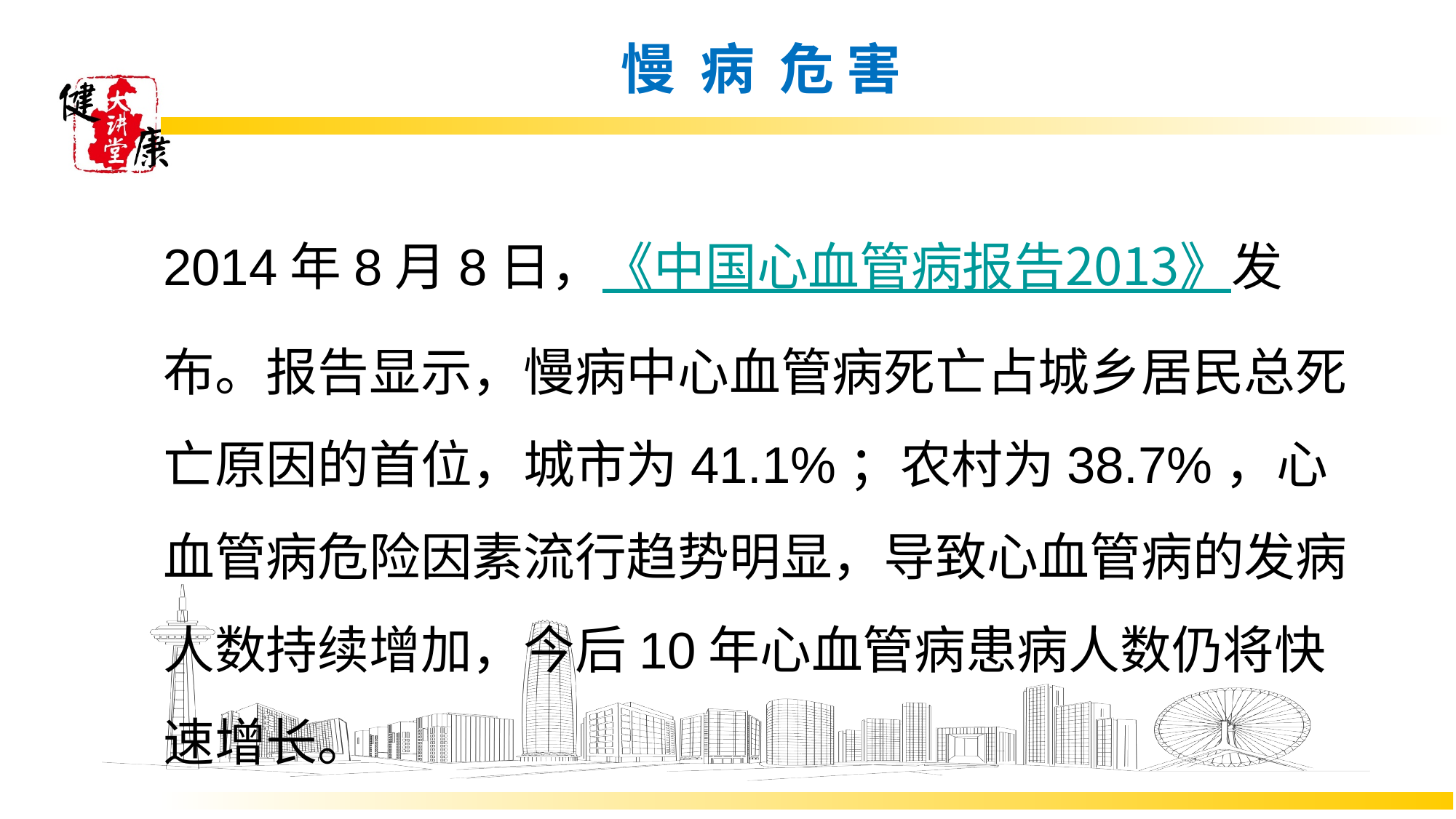

# 慢  病  危 害
2014年8月8日，《中国心血管病报告2013》发布。报告显示，慢病中心血管病死亡占城乡居民总死亡原因的首位，城市为41.1%；农村为38.7%，心血管病危险因素流行趋势明显，导致心血管病的发病人数持续增加，今后10年心血管病患病人数仍将快速增长。